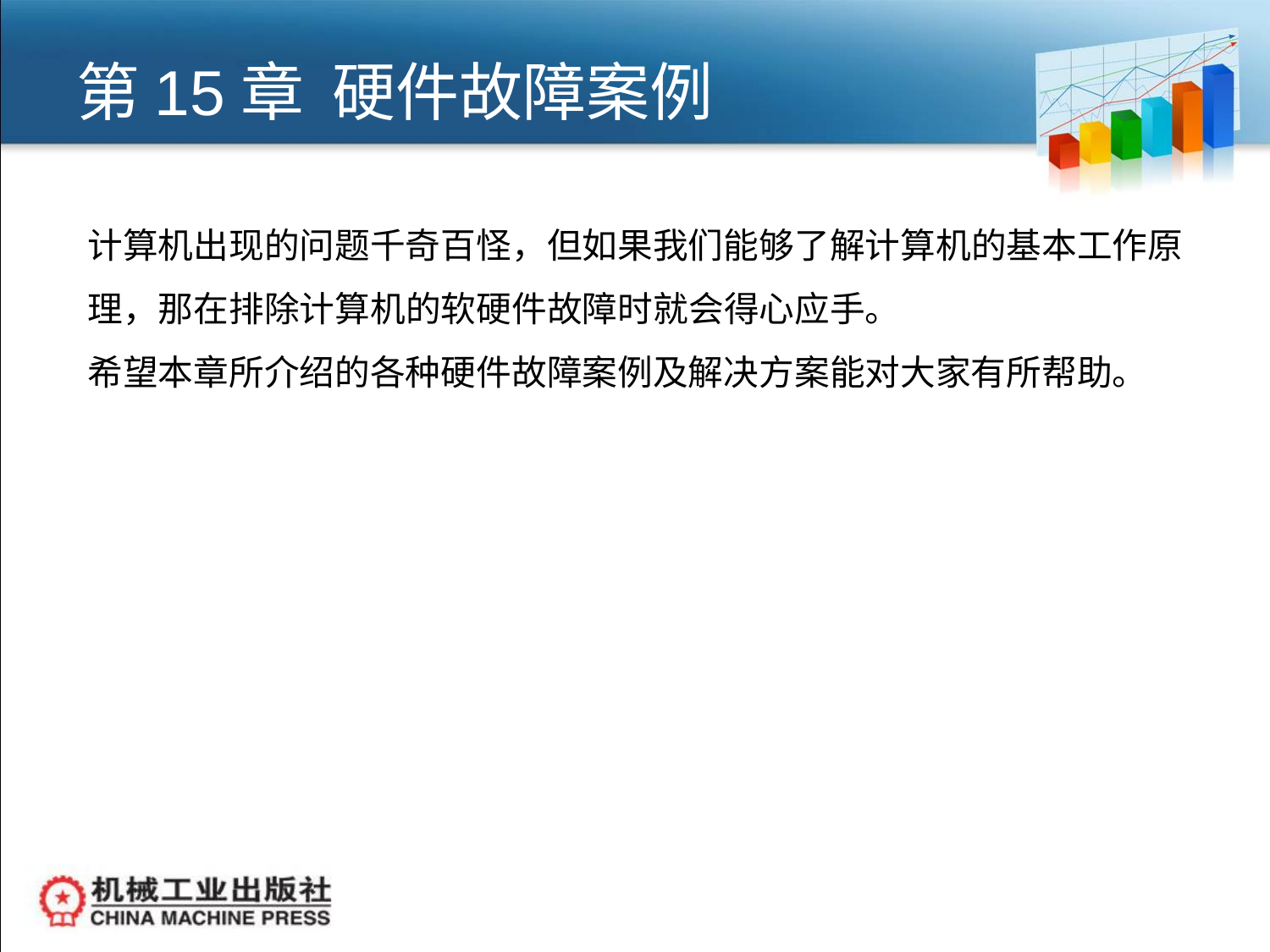

# 第15章  硬件故障案例
计算机出现的问题千奇百怪，但如果我们能够了解计算机的基本工作原理，那在排除计算机的软硬件故障时就会得心应手。
希望本章所介绍的各种硬件故障案例及解决方案能对大家有所帮助。